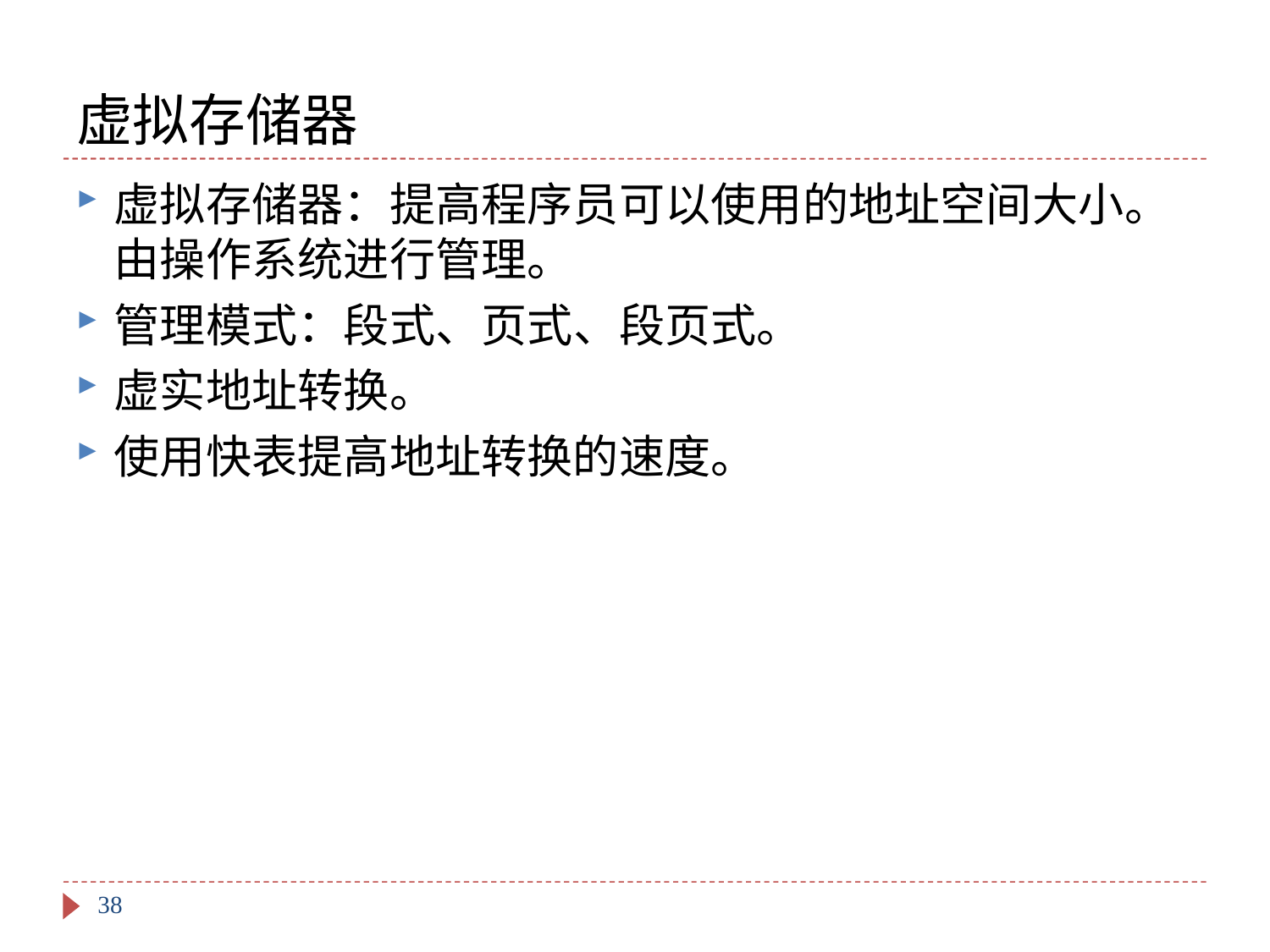

# 虚拟存储器
虚拟存储器：提高程序员可以使用的地址空间大小。由操作系统进行管理。
管理模式：段式、页式、段页式。
虚实地址转换。
使用快表提高地址转换的速度。

38